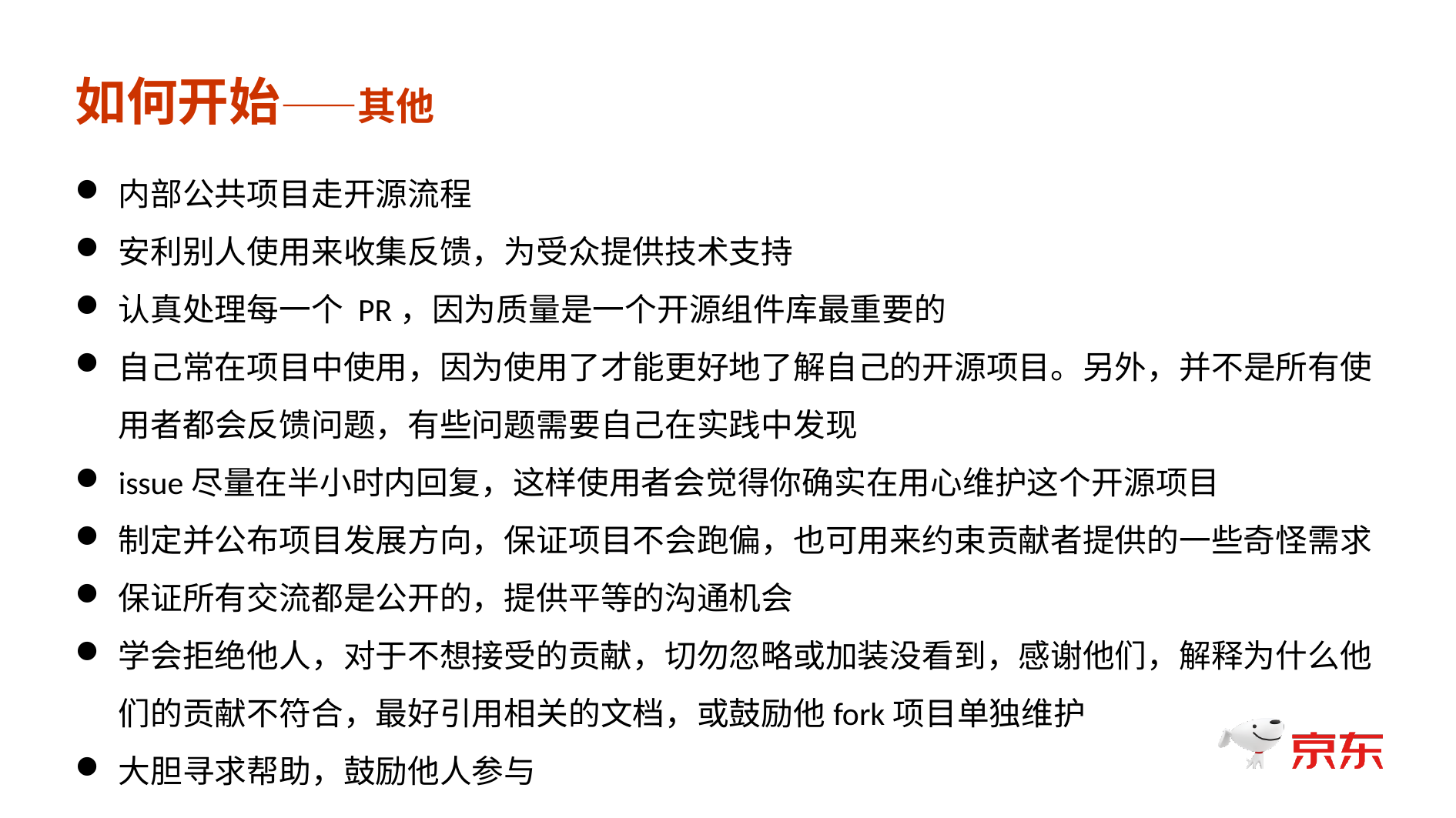

如何开始——其他
内部公共项目走开源流程
安利别人使用来收集反馈，为受众提供技术支持
认真处理每一个 PR，因为质量是一个开源组件库最重要的
自己常在项目中使用，因为使用了才能更好地了解自己的开源项目。另外，并不是所有使用者都会反馈问题，有些问题需要自己在实践中发现
issue尽量在半小时内回复，这样使用者会觉得你确实在用心维护这个开源项目
制定并公布项目发展方向，保证项目不会跑偏，也可用来约束贡献者提供的一些奇怪需求
保证所有交流都是公开的，提供平等的沟通机会
学会拒绝他人，对于不想接受的贡献，切勿忽略或加装没看到，感谢他们，解释为什么他们的贡献不符合，最好引用相关的文档，或鼓励他fork项目单独维护
大胆寻求帮助，鼓励他人参与